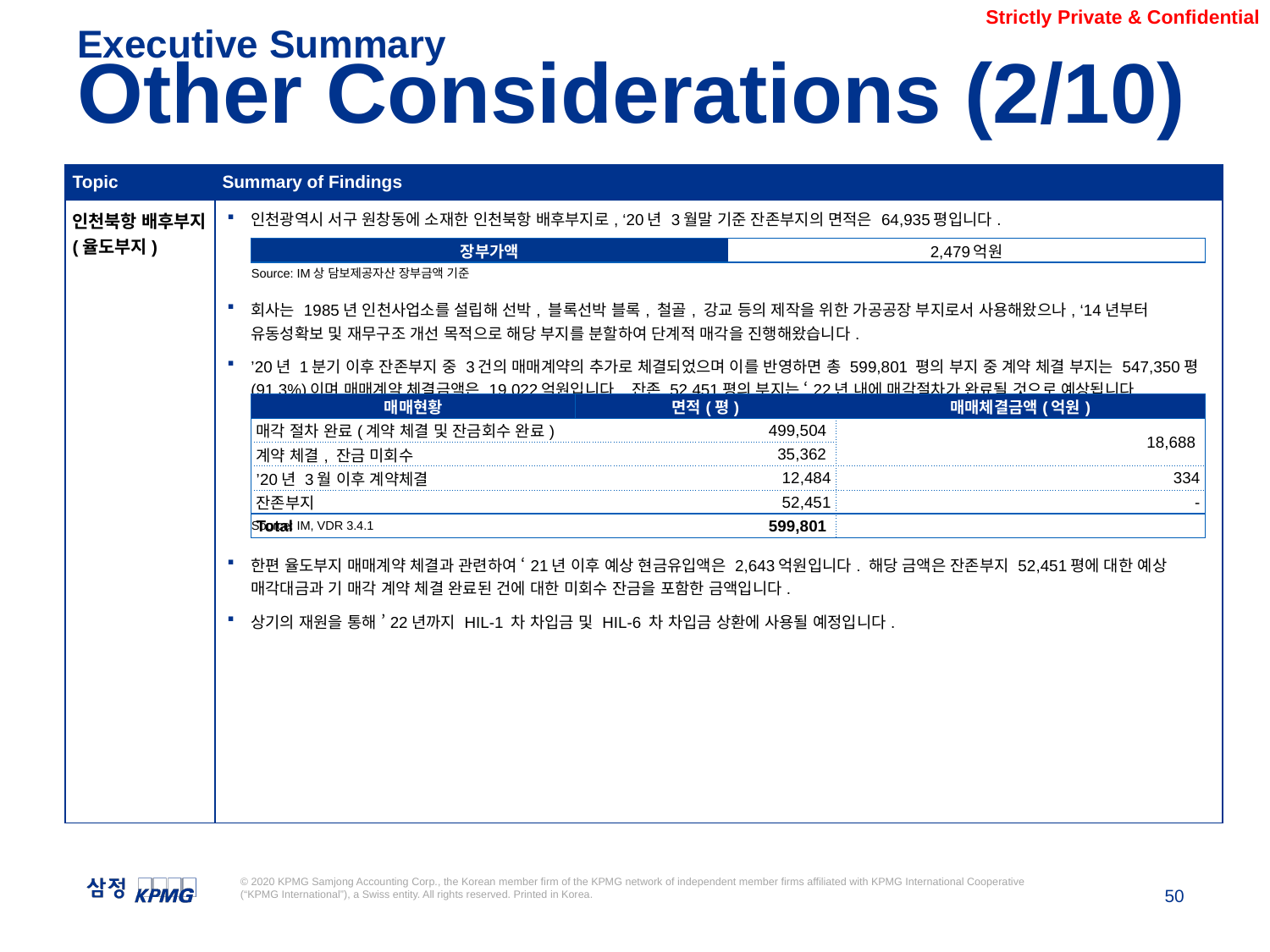

Executive Summary
Other Considerations (2/10)
| Topic | Summary of Findings |
| --- | --- |
| 인천북항 배후부지 (율도부지) | 인천광역시 서구 원창동에 소재한 인천북항 배후부지로, ‘20년 3월말 기준 잔존부지의 면적은 64,935평입니다. 회사는 1985년 인천사업소를 설립해 선박, 블록선박 블록, 철골, 강교 등의 제작을 위한 가공공장 부지로서 사용해왔으나, ‘14년부터 유동성확보 및 재무구조 개선 목적으로 해당 부지를 분할하여 단계적 매각을 진행해왔습니다. ’20년 1분기 이후 잔존부지 중 3건의 매매계약의 추가로 체결되었으며 이를 반영하면 총 599,801 평의 부지 중 계약 체결 부지는 547,350평(91.3%)이며 매매계약 체결금액은 19,022억원입니다. 잔존 52,451평의 부지는 ‘22년 내에 매각절차가 완료될 것으로 예상됩니다. 한편 율도부지 매매계약 체결과 관련하여 ‘21년 이후 예상 현금유입액은 2,643억원입니다. 해당 금액은 잔존부지 52,451평에 대한 예상 매각대금과 기 매각 계약 체결 완료된 건에 대한 미회수 잔금을 포함한 금액입니다. 상기의 재원을 통해 ’22년까지 HIL-1 차 차입금 및 HIL-6 차 차입금 상환에 사용될 예정입니다. |
| 장부가액 | 2,479억원 |
| --- | --- |
Source: IM상 담보제공자산 장부금액 기준
| 매매현황 | 면적(평) | 매매체결금액(억원) |
| --- | --- | --- |
| 매각 절차 완료(계약 체결 및 잔금회수 완료) | 499,504 | 18,688 |
| 계약 체결, 잔금 미회수 | 35,362 |  |
| ’20년 3월 이후 계약체결 | 12,484 | 334 |
| 잔존부지 | 52,451 | - |
| Total | 599,801 |  |
Source: IM, VDR 3.4.1